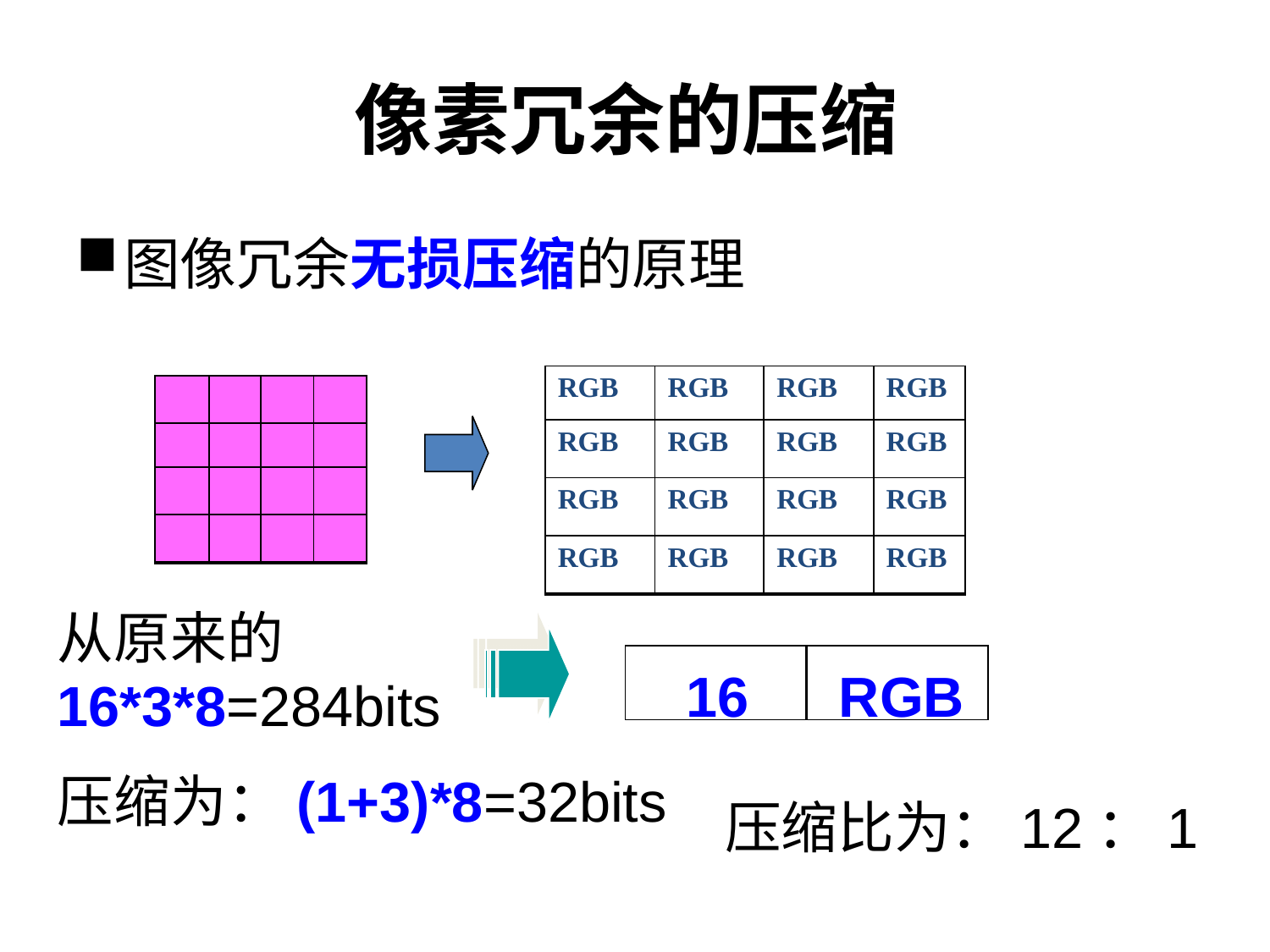

# 像素冗余的压缩
图像冗余无损压缩的原理
| RGB | RGB | RGB | RGB |
| --- | --- | --- | --- |
| RGB | RGB | RGB | RGB |
| RGB | RGB | RGB | RGB |
| RGB | RGB | RGB | RGB |
|  |  |  |  |
| --- | --- | --- | --- |
|  |  |  |  |
|  |  |  |  |
|  |  |  |  |

从原来的16*3*8=284bits
压缩为：(1+3)*8=32bits

16
RGB
压缩比为：12：1